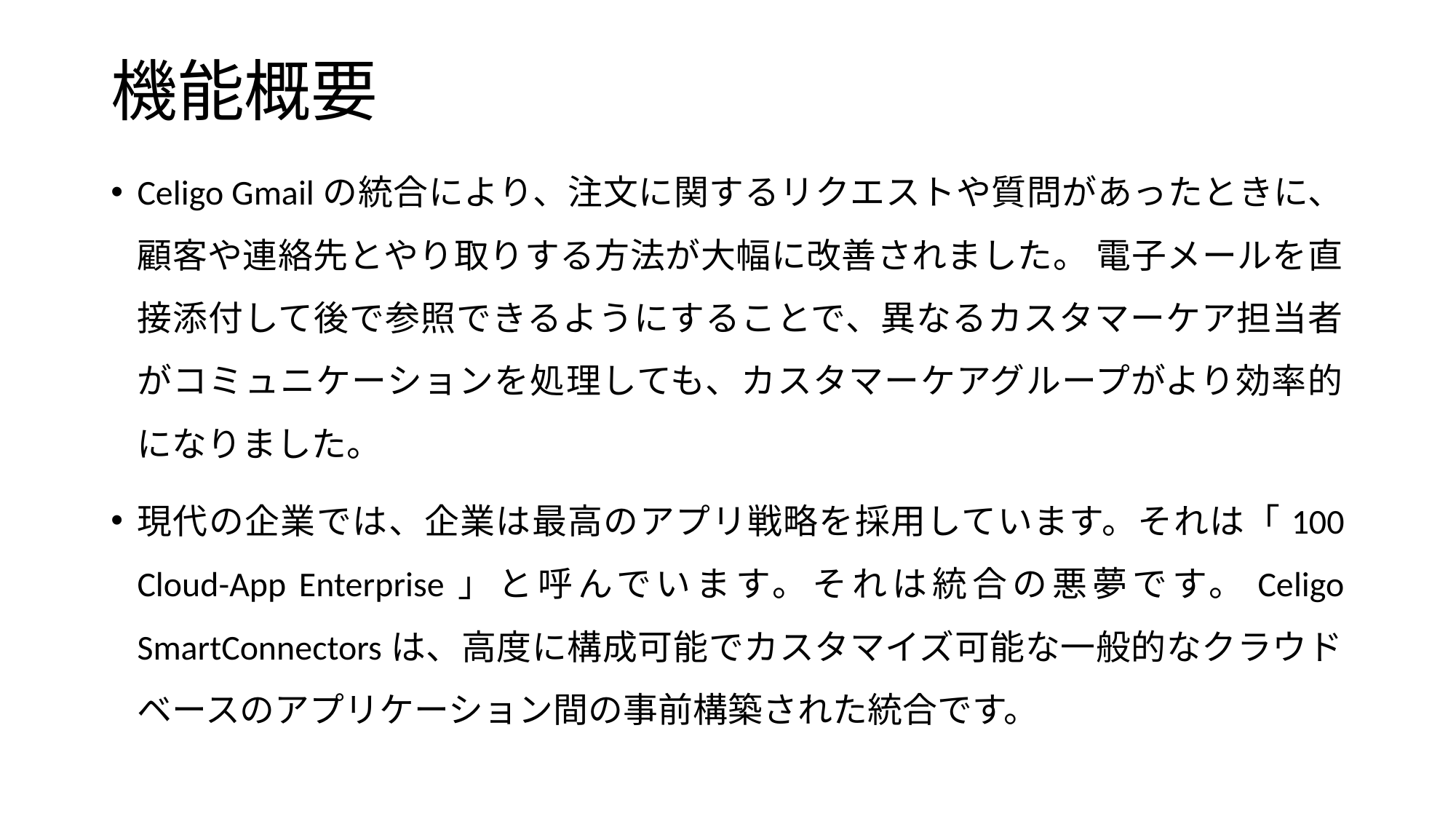

# 機能概要
Celigo Gmailの統合により、注文に関するリクエストや質問があったときに、顧客や連絡先とやり取りする方法が大幅に改善されました。 電子メールを直接添付して後で参照できるようにすることで、異なるカスタマーケア担当者がコミュニケーションを処理しても、カスタマーケアグループがより効率的になりました。
現代の企業では、企業は最高のアプリ戦略を採用しています。それは「100 Cloud-App Enterprise」と呼んでいます。それは統合の悪夢です。Celigo SmartConnectorsは、高度に構成可能でカスタマイズ可能な一般的なクラウドベースのアプリケーション間の事前構築された統合です。